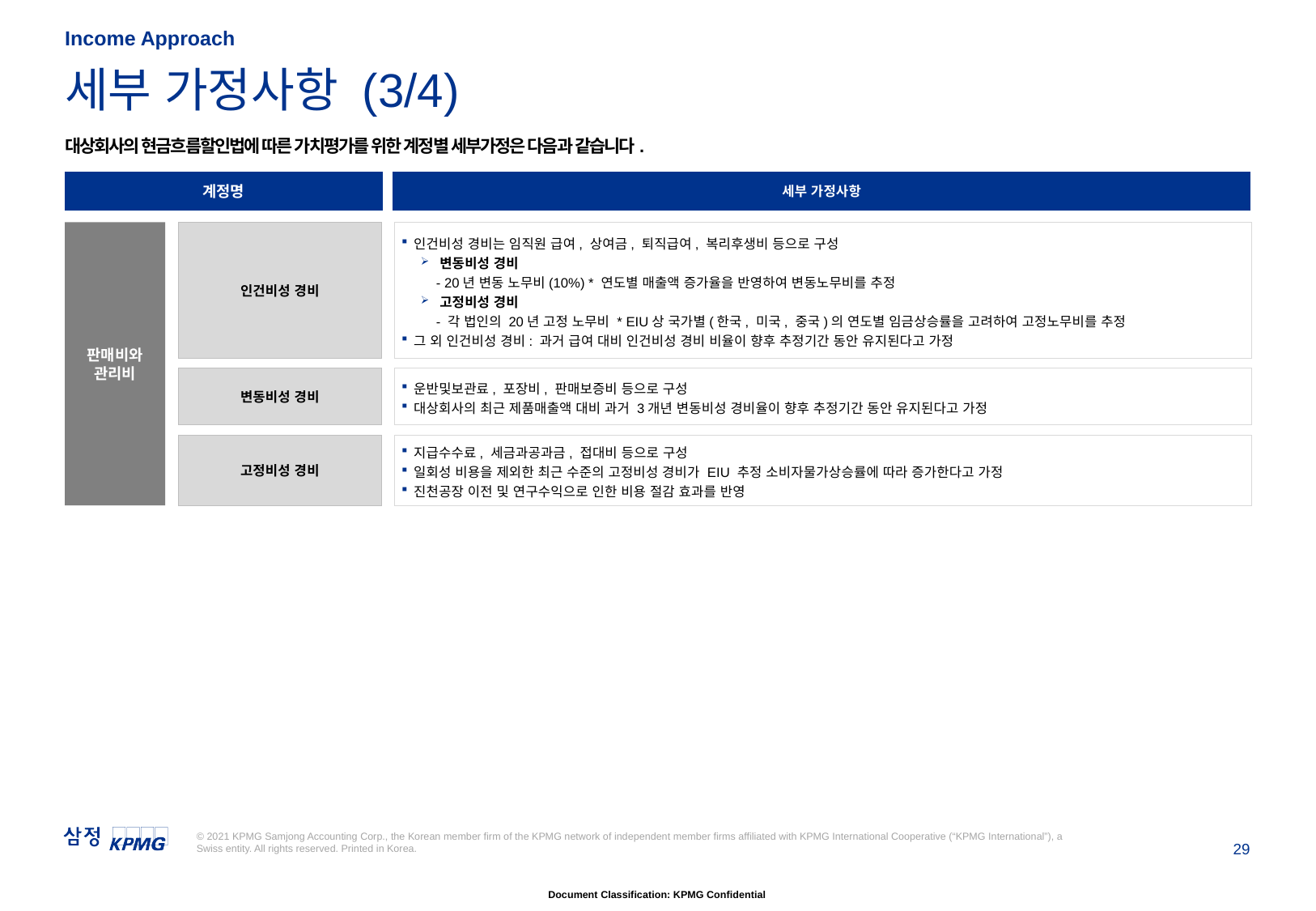

Income Approach
# 세부 가정사항 (3/4)
대상회사의 현금흐름할인법에 따른 가치평가를 위한 계정별 세부가정은 다음과 같습니다.
계정명
세부 가정사항
판매비와
관리비
인건비성 경비
인건비성 경비는 임직원 급여, 상여금, 퇴직급여, 복리후생비 등으로 구성
변동비성 경비
         - 20년 변동 노무비(10%) * 연도별 매출액 증가율을 반영하여 변동노무비를 추정
고정비성 경비
         - 각 법인의 20년 고정 노무비 * EIU상 국가별(한국, 미국, 중국)의 연도별 임금상승률을 고려하여 고정노무비를 추정
그 외 인건비성 경비: 과거 급여 대비 인건비성 경비 비율이 향후 추정기간 동안 유지된다고 가정
변동비성 경비
운반및보관료, 포장비, 판매보증비 등으로 구성
대상회사의 최근 제품매출액 대비 과거 3개년 변동비성 경비율이 향후 추정기간 동안 유지된다고 가정
고정비성 경비
지급수수료, 세금과공과금, 접대비 등으로 구성
일회성 비용을 제외한 최근 수준의 고정비성 경비가 EIU 추정 소비자물가상승률에 따라 증가한다고 가정
진천공장 이전 및 연구수익으로 인한 비용 절감 효과를 반영